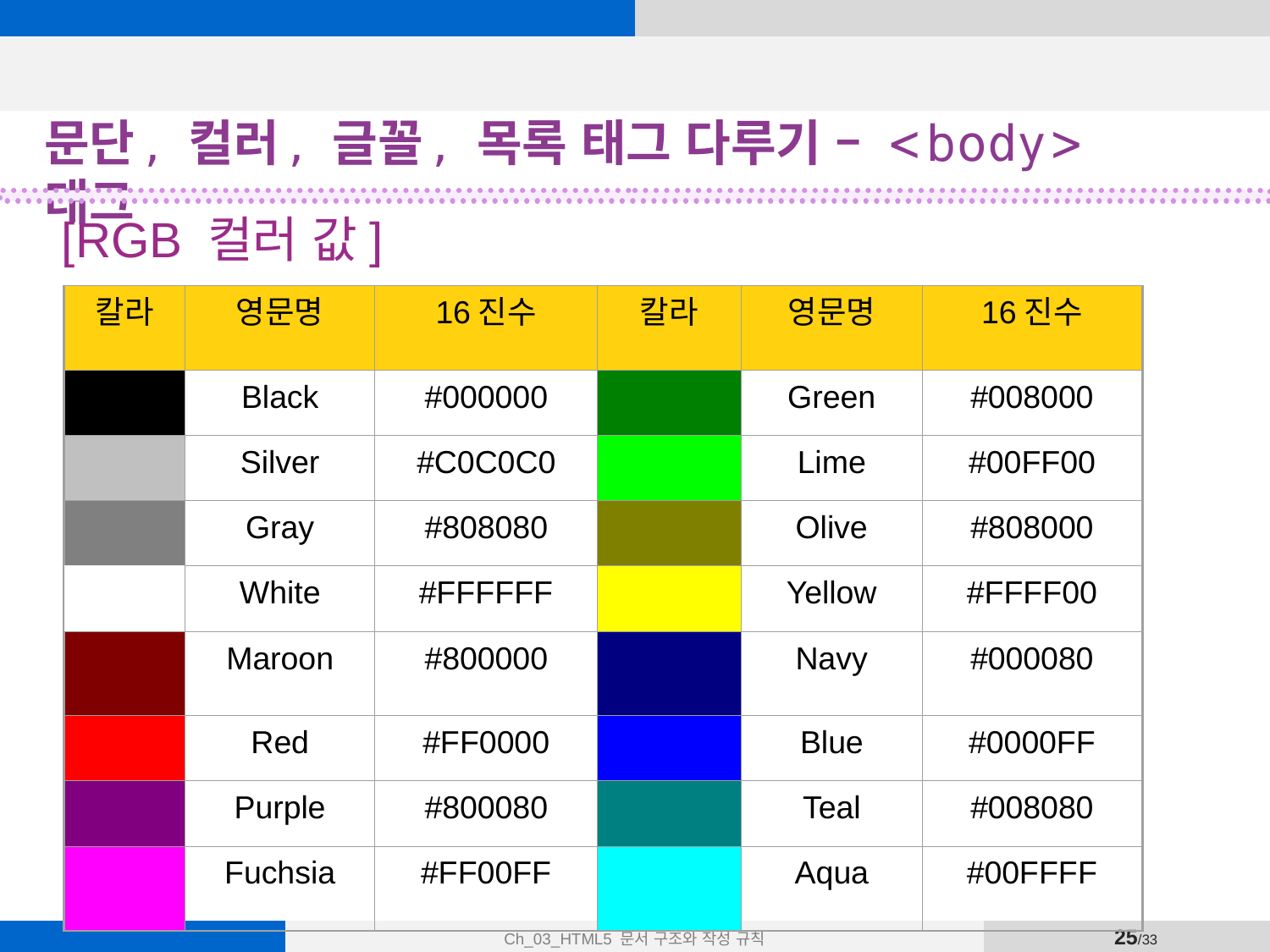

문단, 컬러, 글꼴, 목록 태그 다루기 – <body> 태그

[RGB 컬러 값]

칼라

영문명

16진수

칼라

영문명

16진수

Black

#000000

Green

#008000

Silver

#C0C0C0

Lime

#00FF00

Gray

#808080

Olive

#808000

White

#FFFFFF

Yellow

#FFFF00

Maroon

#800000

Navy

#000080

Red

#FF0000

Blue

#0000FF

Purple

#800080

Teal

#008080

Fuchsia

#FF00FF

Aqua

#00FFFF